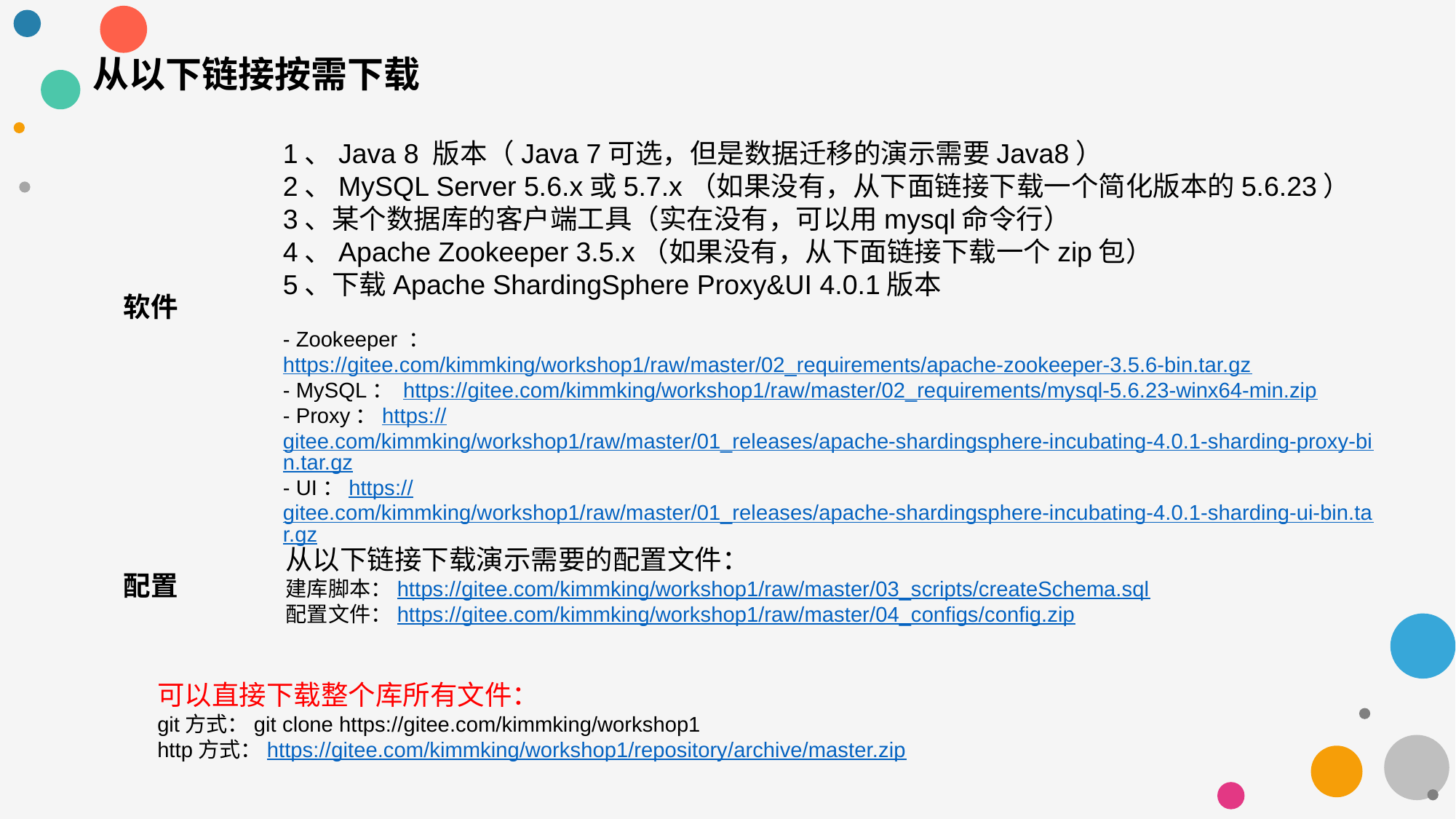

从以下链接按需下载
1、Java 8 版本（Java 7可选，但是数据迁移的演示需要Java8）
2、MySQL Server 5.6.x或5.7.x（如果没有，从下面链接下载一个简化版本的5.6.23）
3、某个数据库的客户端工具（实在没有，可以用mysql命令行）
4、Apache Zookeeper 3.5.x（如果没有，从下面链接下载一个zip包）
5、下载Apache ShardingSphere Proxy&UI 4.0.1版本

- Zookeeper ：https://gitee.com/kimmking/workshop1/raw/master/02_requirements/apache-zookeeper-3.5.6-bin.tar.gz
- MySQL： https://gitee.com/kimmking/workshop1/raw/master/02_requirements/mysql-5.6.23-winx64-min.zip
- Proxy：https://gitee.com/kimmking/workshop1/raw/master/01_releases/apache-shardingsphere-incubating-4.0.1-sharding-proxy-bin.tar.gz
- UI：https://gitee.com/kimmking/workshop1/raw/master/01_releases/apache-shardingsphere-incubating-4.0.1-sharding-ui-bin.tar.gz
软件
从以下链接下载演示需要的配置文件：
建库脚本：https://gitee.com/kimmking/workshop1/raw/master/03_scripts/createSchema.sql
配置文件：https://gitee.com/kimmking/workshop1/raw/master/04_configs/config.zip

配置
可以直接下载整个库所有文件：
git方式：git clone https://gitee.com/kimmking/workshop1
http方式：https://gitee.com/kimmking/workshop1/repository/archive/master.zip